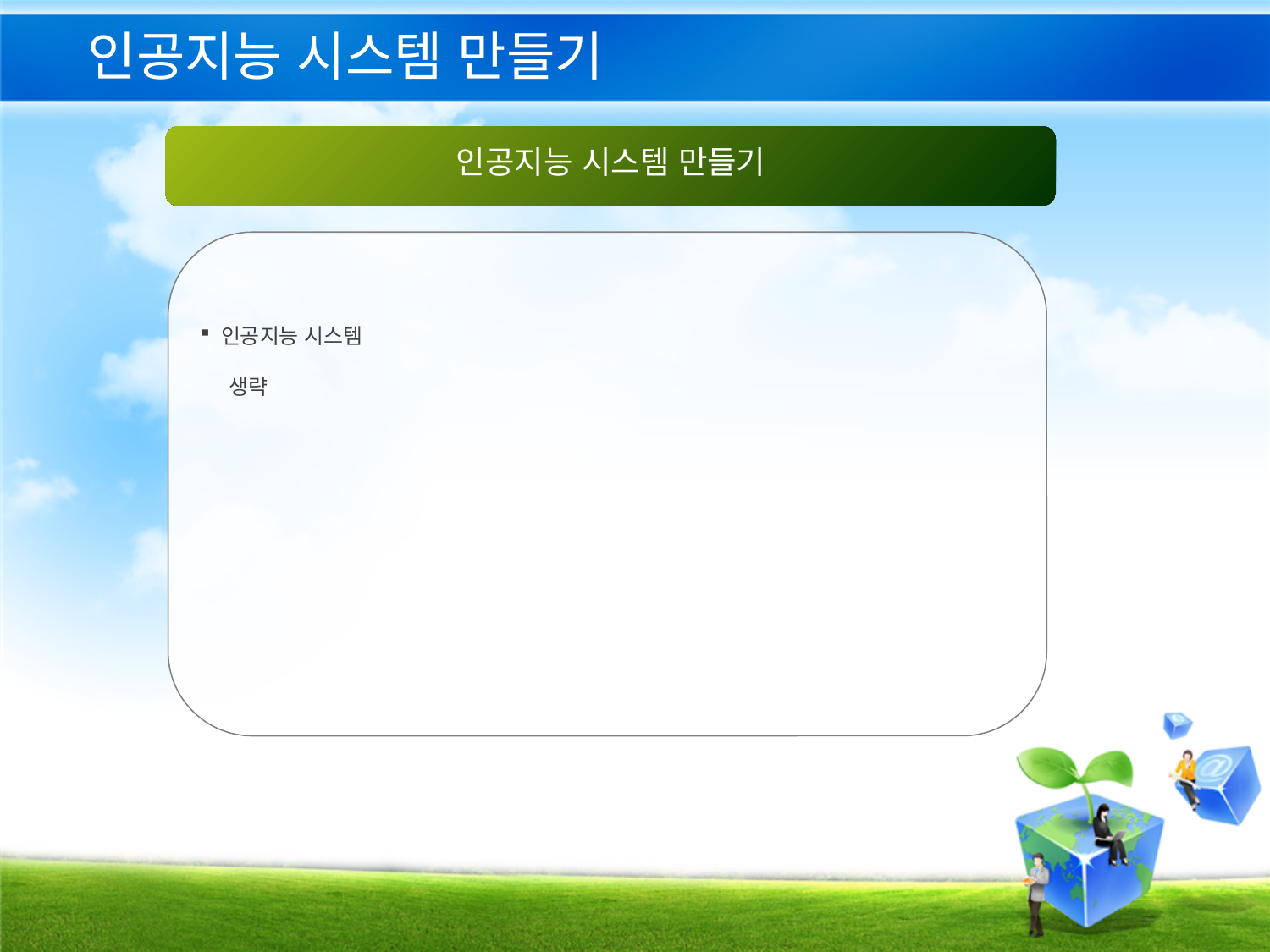

# 인공지능 시스템 만들기

인공지능 시스템 만들기

 인공지능 시스템
    생략